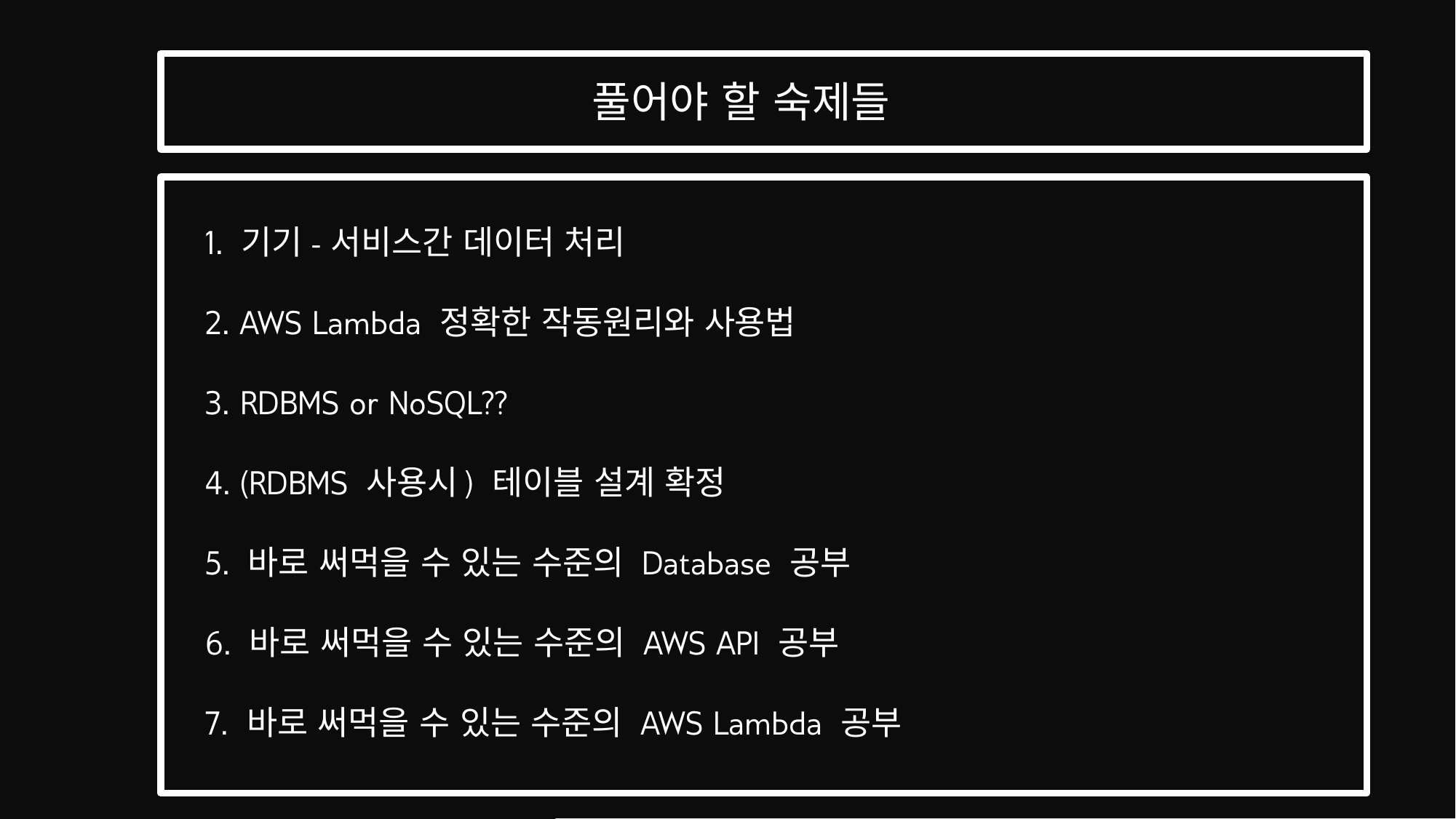

출결 관리 시스템
데이터 처리 및 관리

풀어야 할 숙제들

1. 기기-서비스간 데이터 처리

2. AWS Lambda 정확한 작동원리와 사용법

3. RDBMS or NoSQL??

4. (RDBMS 사용시) 테이블 설계 확정

5. 바로 써먹을 수 있는 수준의 Database 공부

6. 바로 써먹을 수 있는 수준의 AWS API 공부

7. 바로 써먹을 수 있는 수준의 AWS Lambda 공부

고려 중인
프로그래밍 언어

JAVA